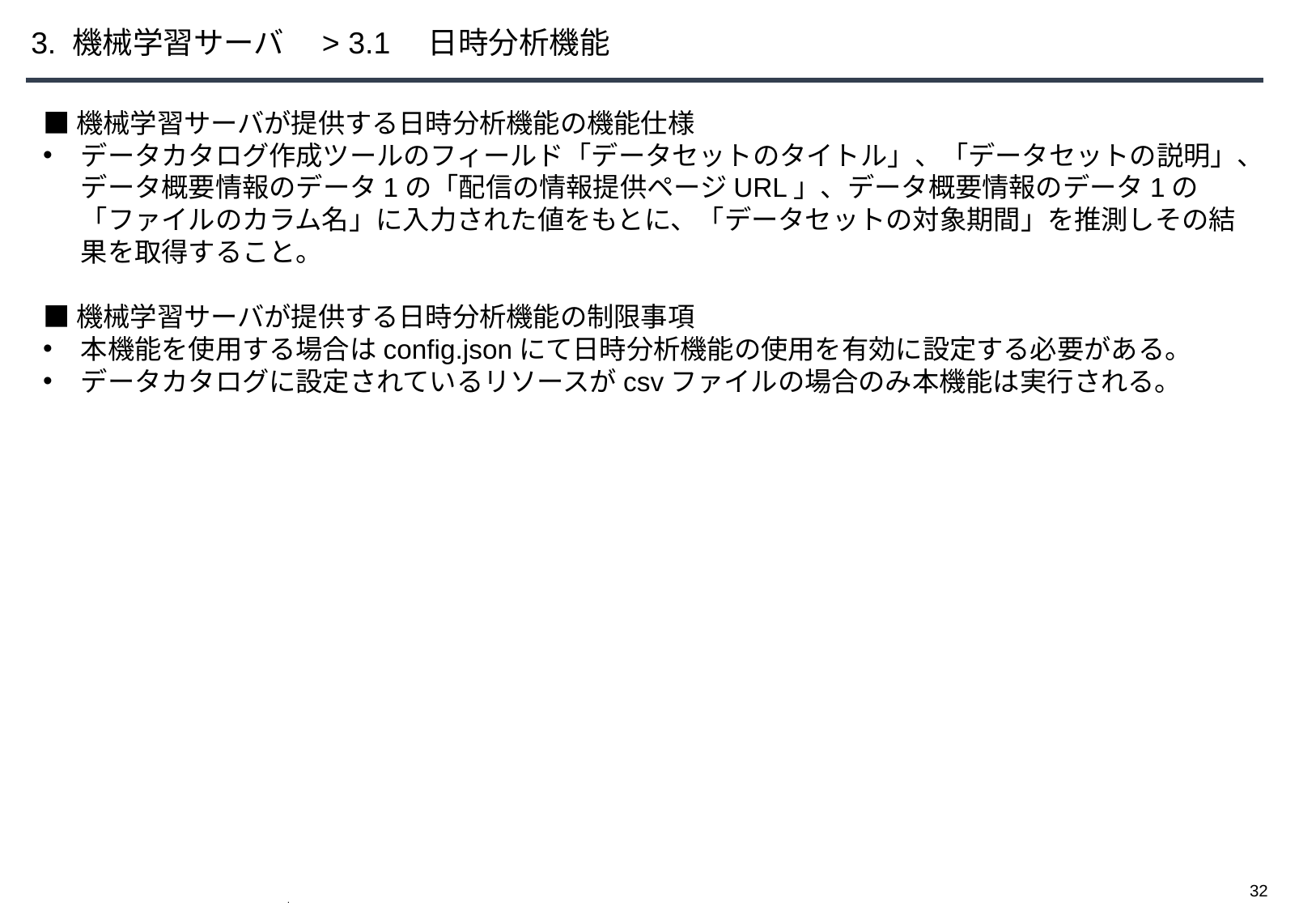

# 3. 機械学習サーバ　> 3.1　日時分析機能
■機械学習サーバが提供する日時分析機能の機能仕様
データカタログ作成ツールのフィールド「データセットのタイトル」、「データセットの説明」、データ概要情報のデータ1の「配信の情報提供ページURL」、データ概要情報のデータ1の「ファイルのカラム名」に入力された値をもとに、「データセットの対象期間」を推測しその結果を取得すること。

■機械学習サーバが提供する日時分析機能の制限事項
本機能を使用する場合はconfig.jsonにて日時分析機能の使用を有効に設定する必要がある。
データカタログに設定されているリソースがcsvファイルの場合のみ本機能は実行される。